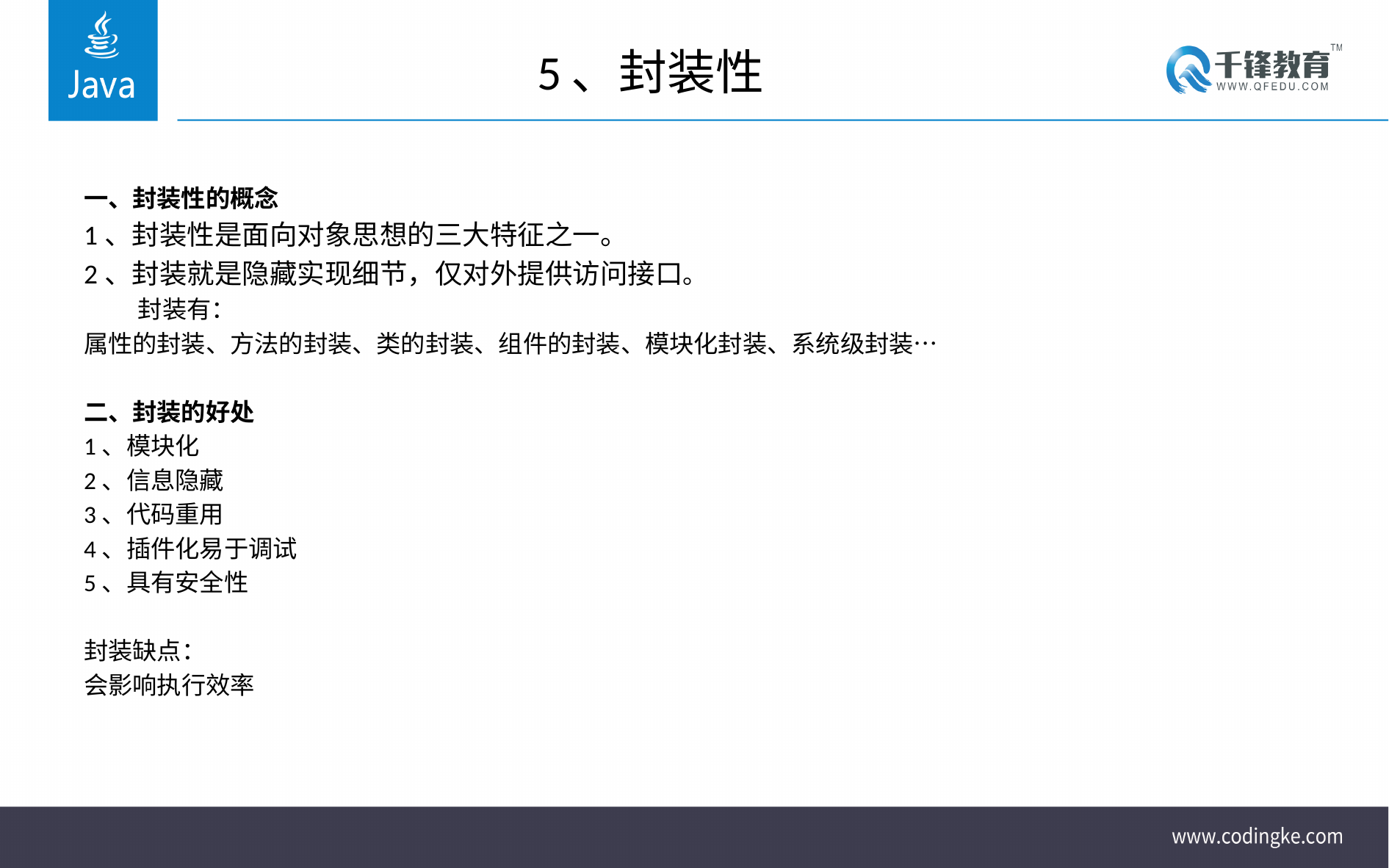

# 5、封装性
一、封装性的概念
1、封装性是面向对象思想的三大特征之一。
2、封装就是隐藏实现细节，仅对外提供访问接口。
	封装有：
属性的封装、方法的封装、类的封装、组件的封装、模块化封装、系统级封装…

二、封装的好处
1、模块化
2、信息隐藏
3、代码重用
4、插件化易于调试
5、具有安全性

封装缺点：
会影响执行效率